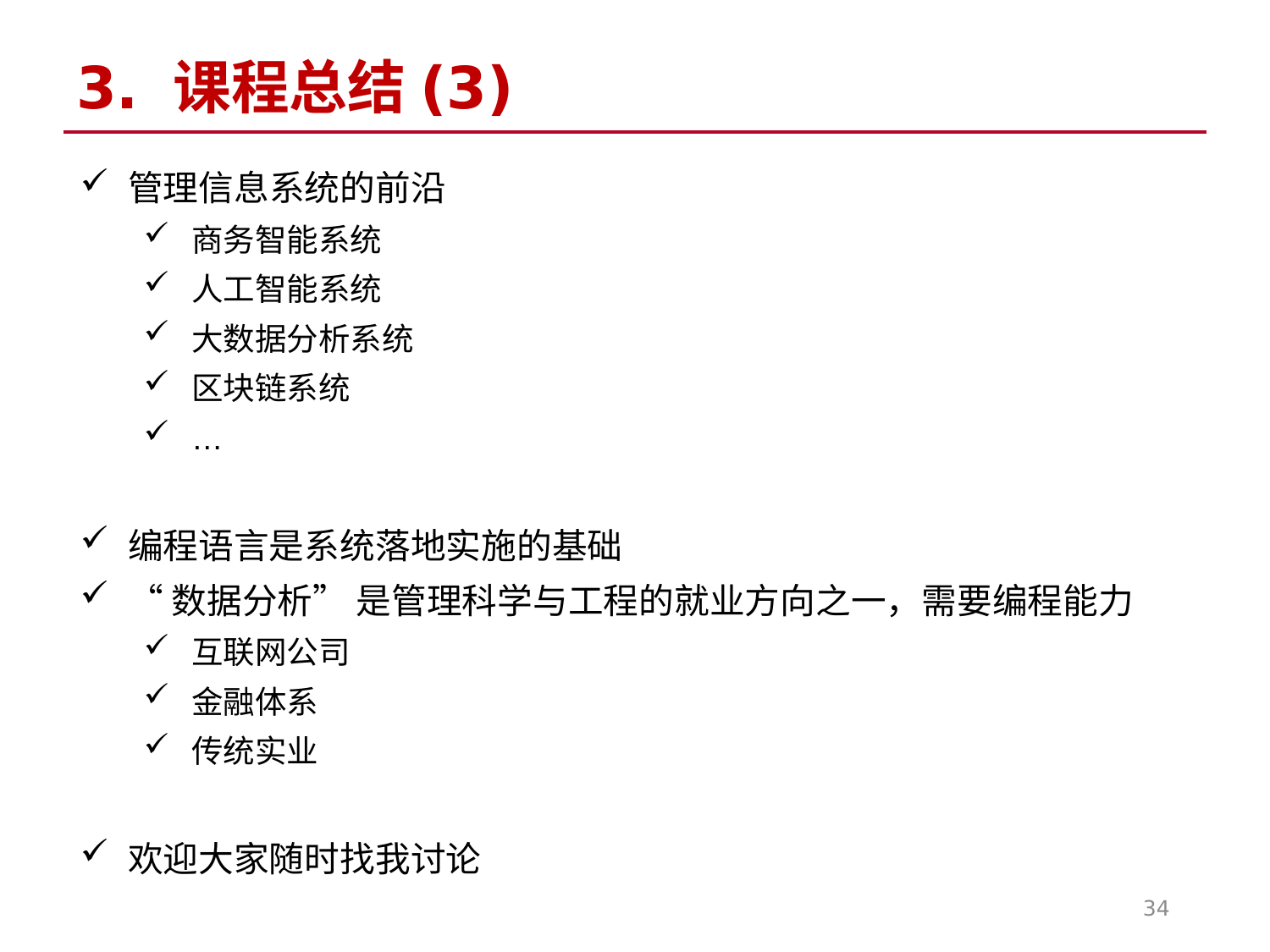

# 3. 课程总结(3)
管理信息系统的前沿
商务智能系统
人工智能系统
大数据分析系统
区块链系统
…

编程语言是系统落地实施的基础
“数据分析” 是管理科学与工程的就业方向之一，需要编程能力
互联网公司
金融体系
传统实业

欢迎大家随时找我讨论
34